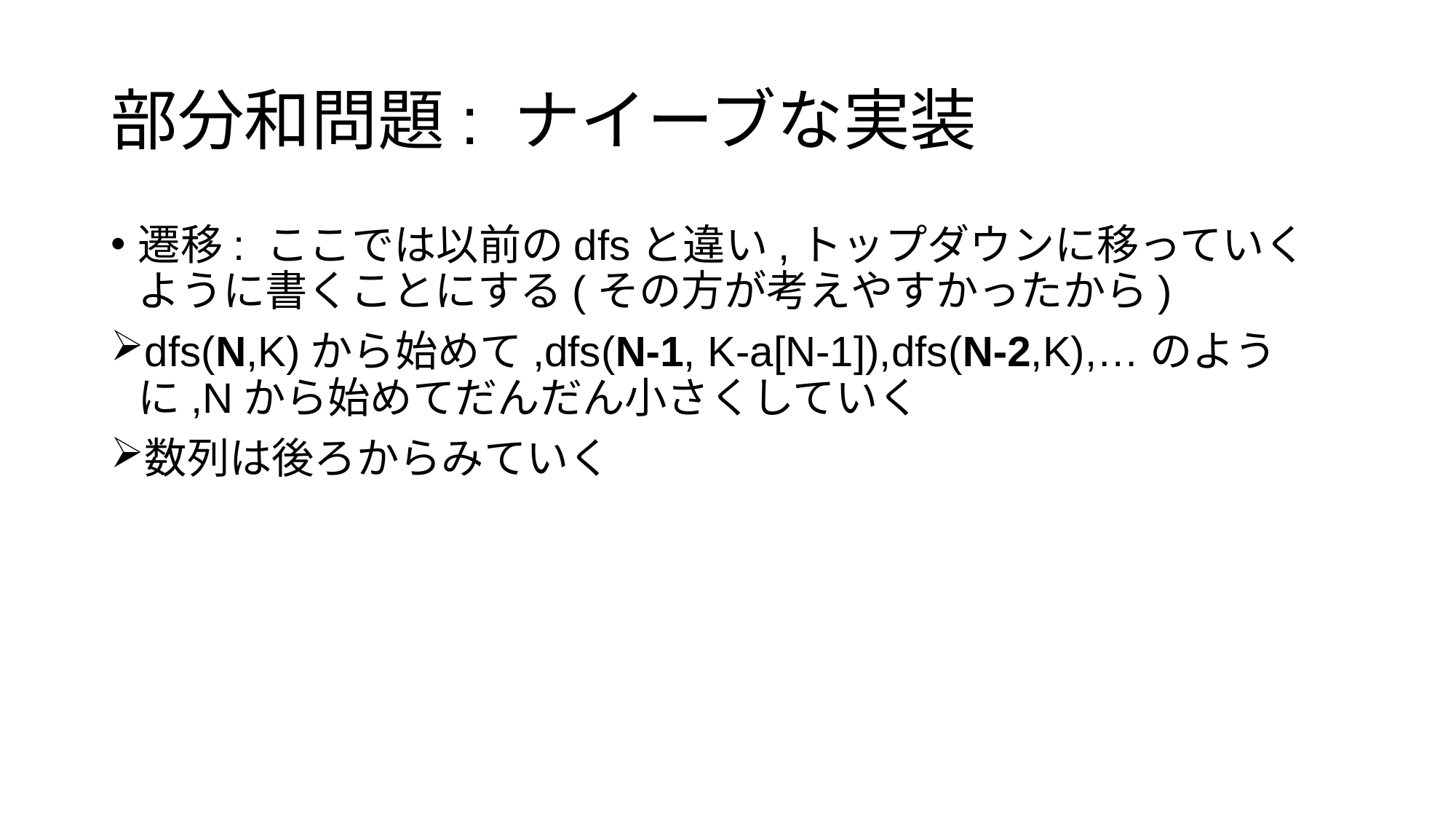

# 部分和問題: ナイーブな実装
遷移: ここでは以前のdfsと違い,トップダウンに移っていくように書くことにする(その方が考えやすかったから)
dfs(N,K)から始めて,dfs(N-1, K-a[N-1]),dfs(N-2,K),…のように,Nから始めてだんだん小さくしていく
数列は後ろからみていく